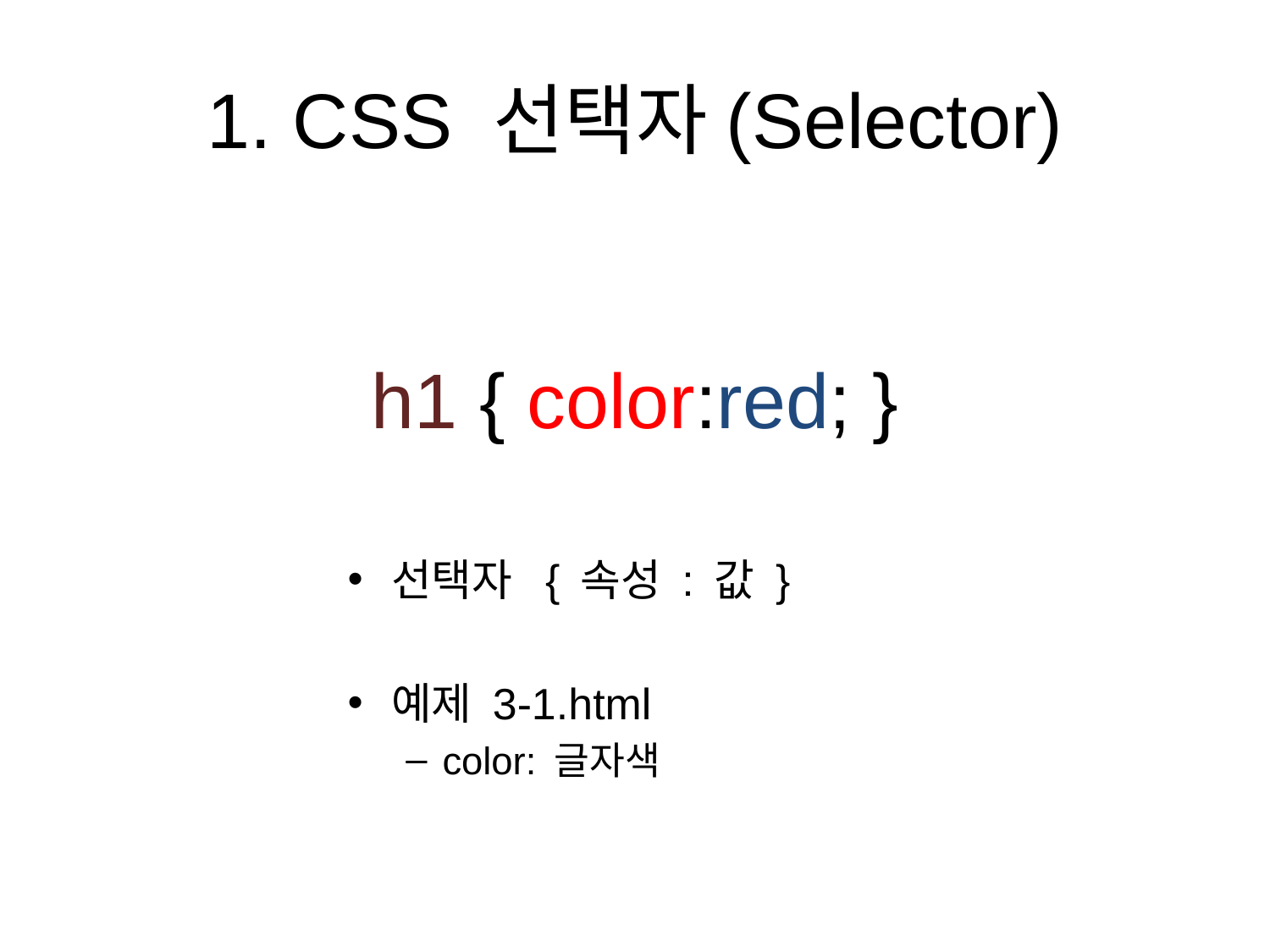

# 1. CSS 선택자(Selector)
h1 { color:red; }
선택자  { 속성 : 값 }

예제 3-1.html
color: 글자색